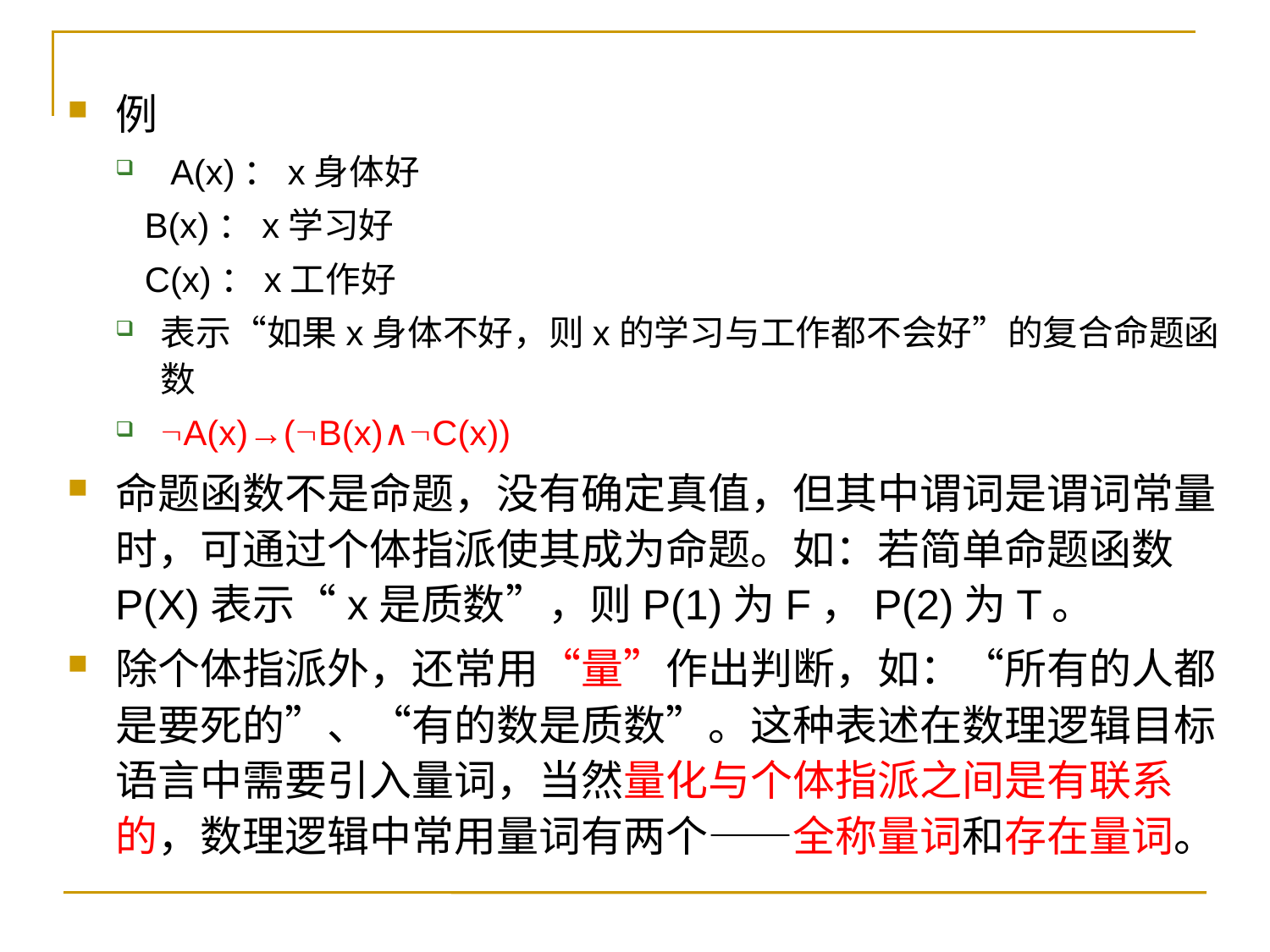

例
 A(x)：x身体好
   B(x)：x学习好
   C(x)：x工作好
表示“如果x身体不好，则x的学习与工作都不会好”的复合命题函数
¬A(x)→(¬B(x)∧¬C(x))
命题函数不是命题，没有确定真值，但其中谓词是谓词常量时，可通过个体指派使其成为命题。如：若简单命题函数P(X)表示“x是质数”，则P(1)为F，P(2)为T。
除个体指派外，还常用“量”作出判断，如：“所有的人都是要死的”、“有的数是质数”。这种表述在数理逻辑目标语言中需要引入量词，当然量化与个体指派之间是有联系的，数理逻辑中常用量词有两个——全称量词和存在量词。